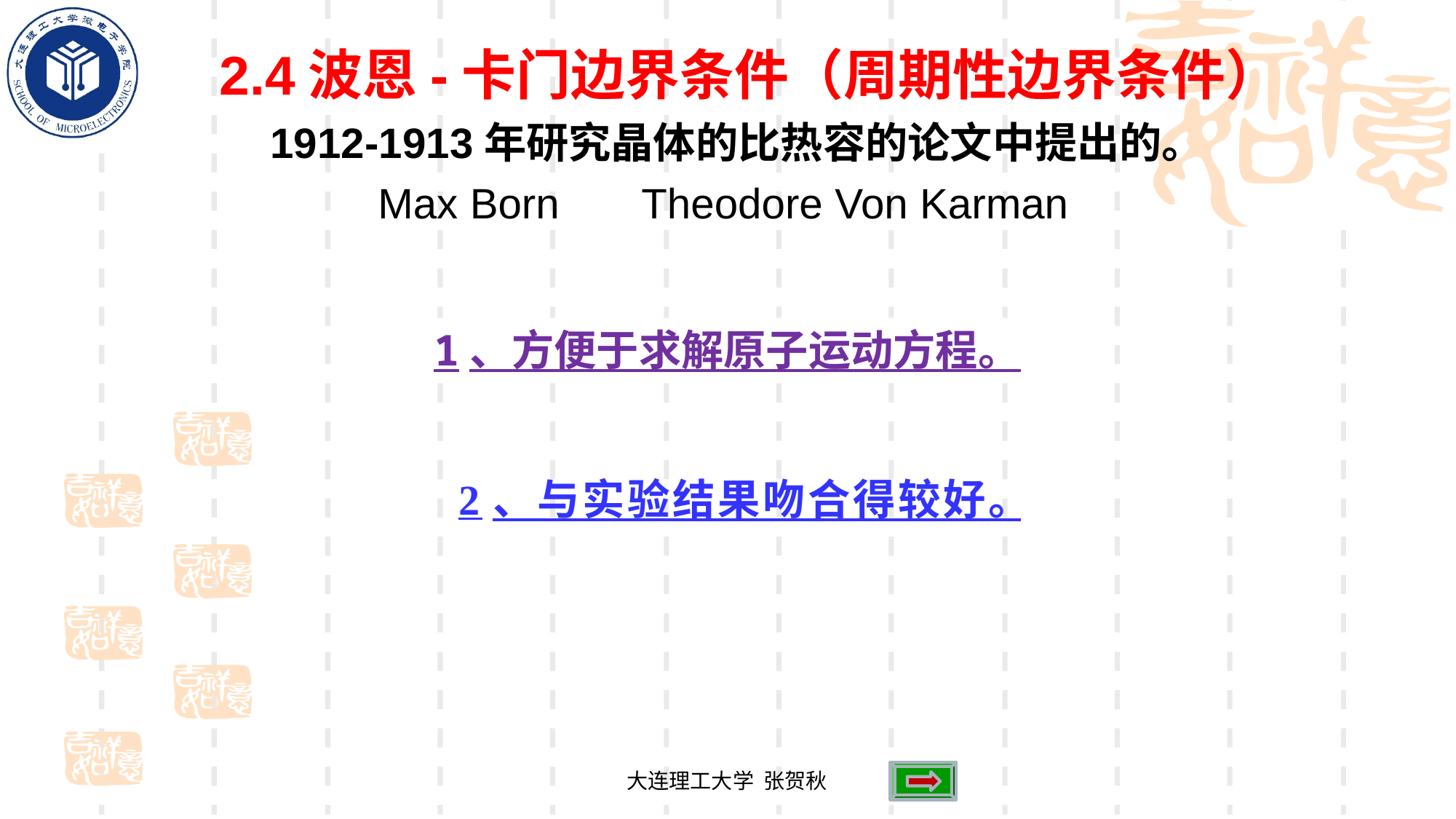

2.4波恩-卡门边界条件（周期性边界条件）
1912-1913年研究晶体的比热容的论文中提出的。
Max Born       Theodore Von Karman
1、方便于求解原子运动方程。
2、与实验结果吻合得较好。

大连理工大学  张贺秋